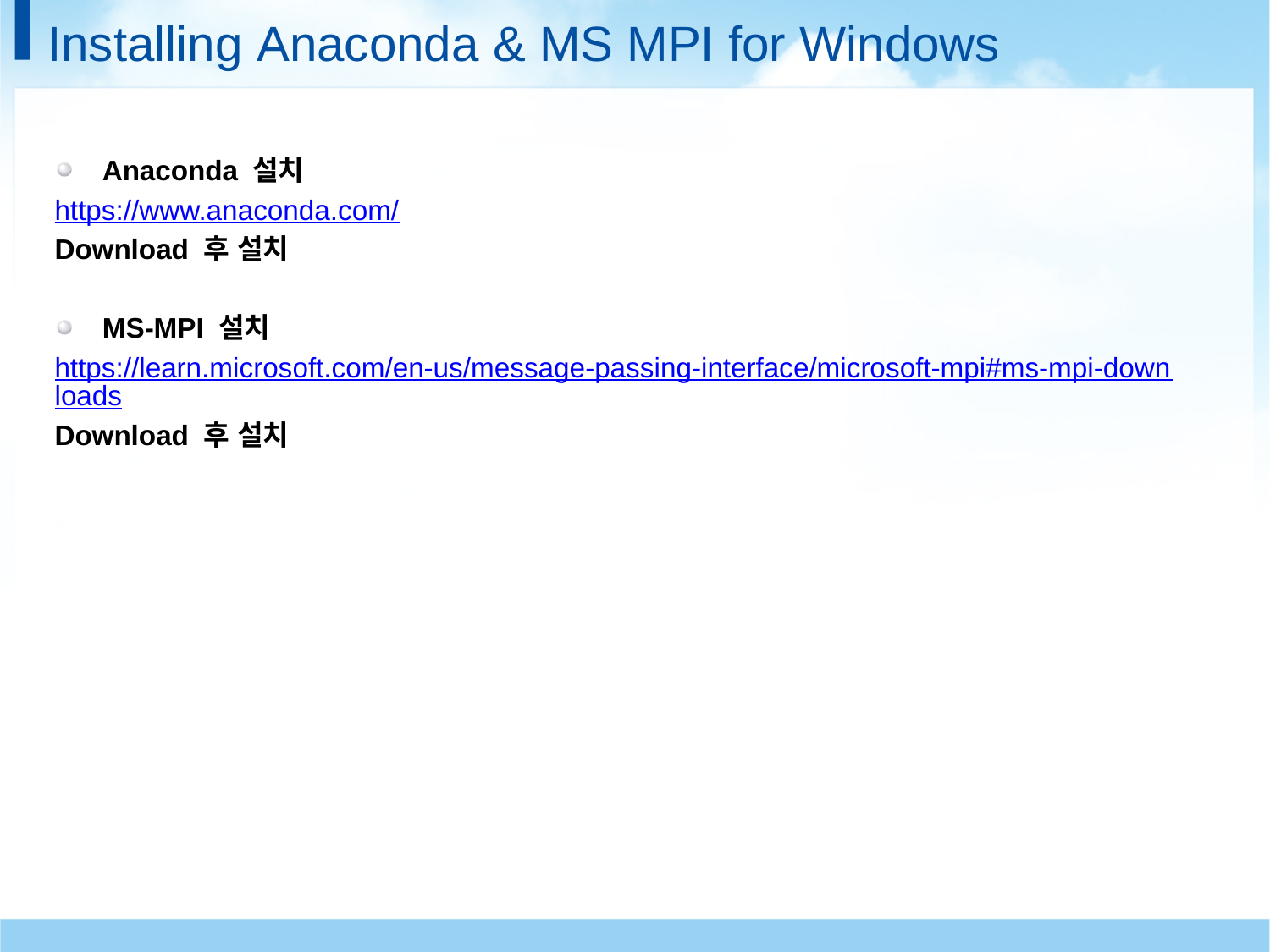

# Installing Anaconda & MS MPI for Windows
Anaconda 설치
https://www.anaconda.com/
Download 후 설치

MS-MPI 설치
https://learn.microsoft.com/en-us/message-passing-interface/microsoft-mpi#ms-mpi-downloads
Download 후 설치